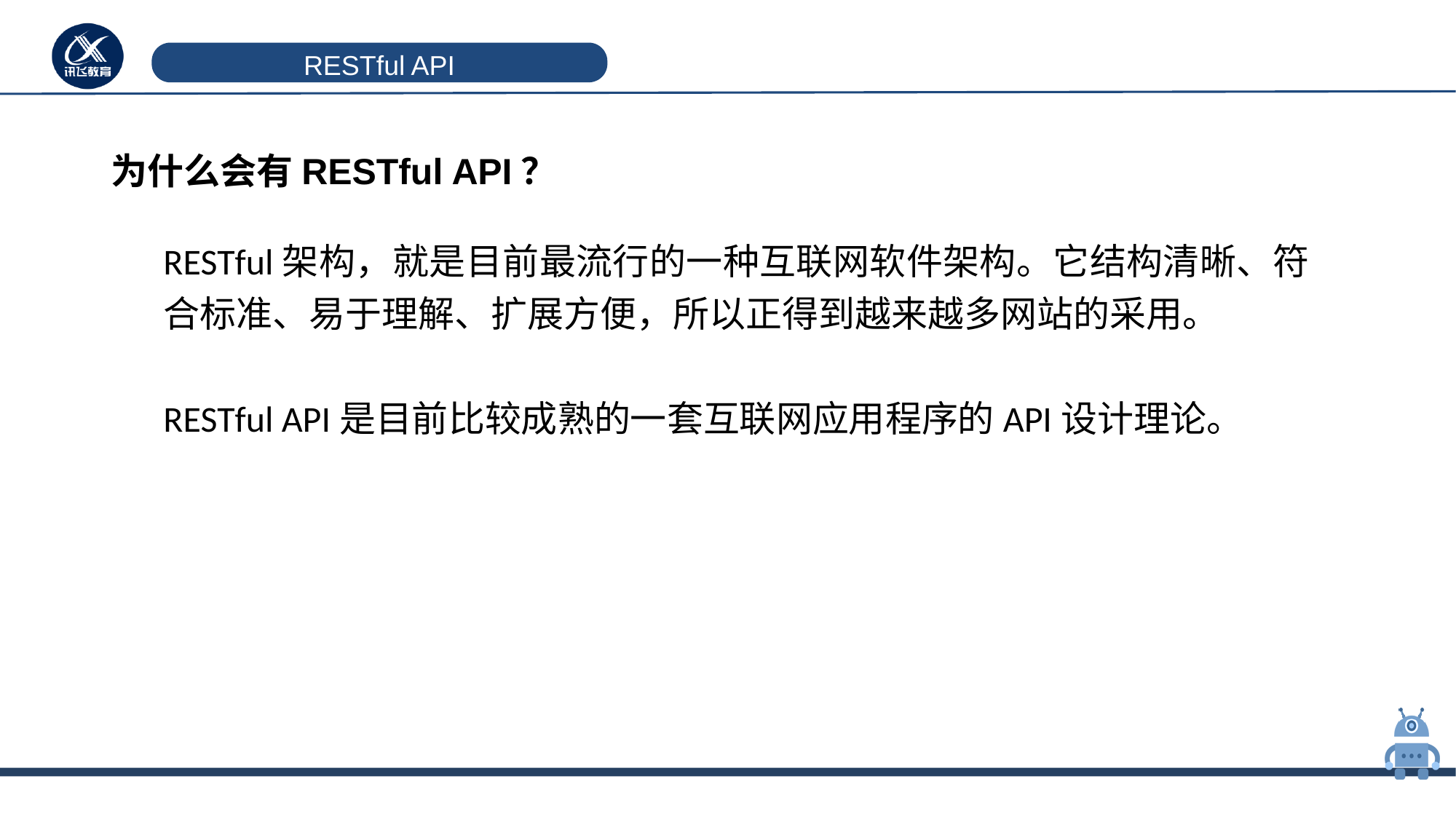

# RESTful API
为什么会有RESTful API？
RESTful架构，就是目前最流行的一种互联网软件架构。它结构清晰、符合标准、易于理解、扩展方便，所以正得到越来越多网站的采用。

RESTful API是目前比较成熟的一套互联网应用程序的API设计理论。